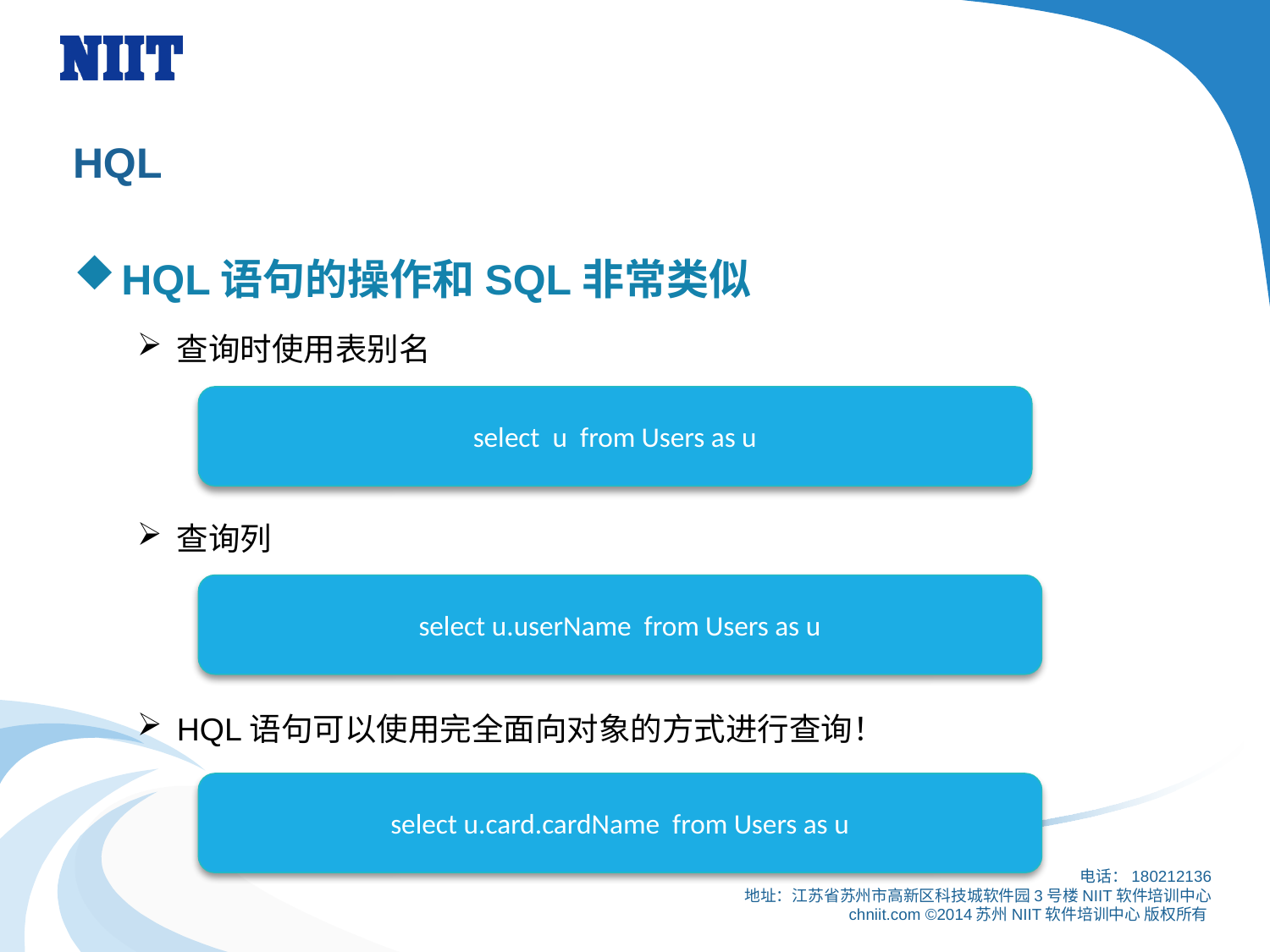

# HQL
HQL语句的操作和SQL非常类似
查询时使用表别名

查询列

HQL语句可以使用完全面向对象的方式进行查询！
select  u  from Users as u
select u.userName  from Users as u
select u.card.cardName  from Users as u